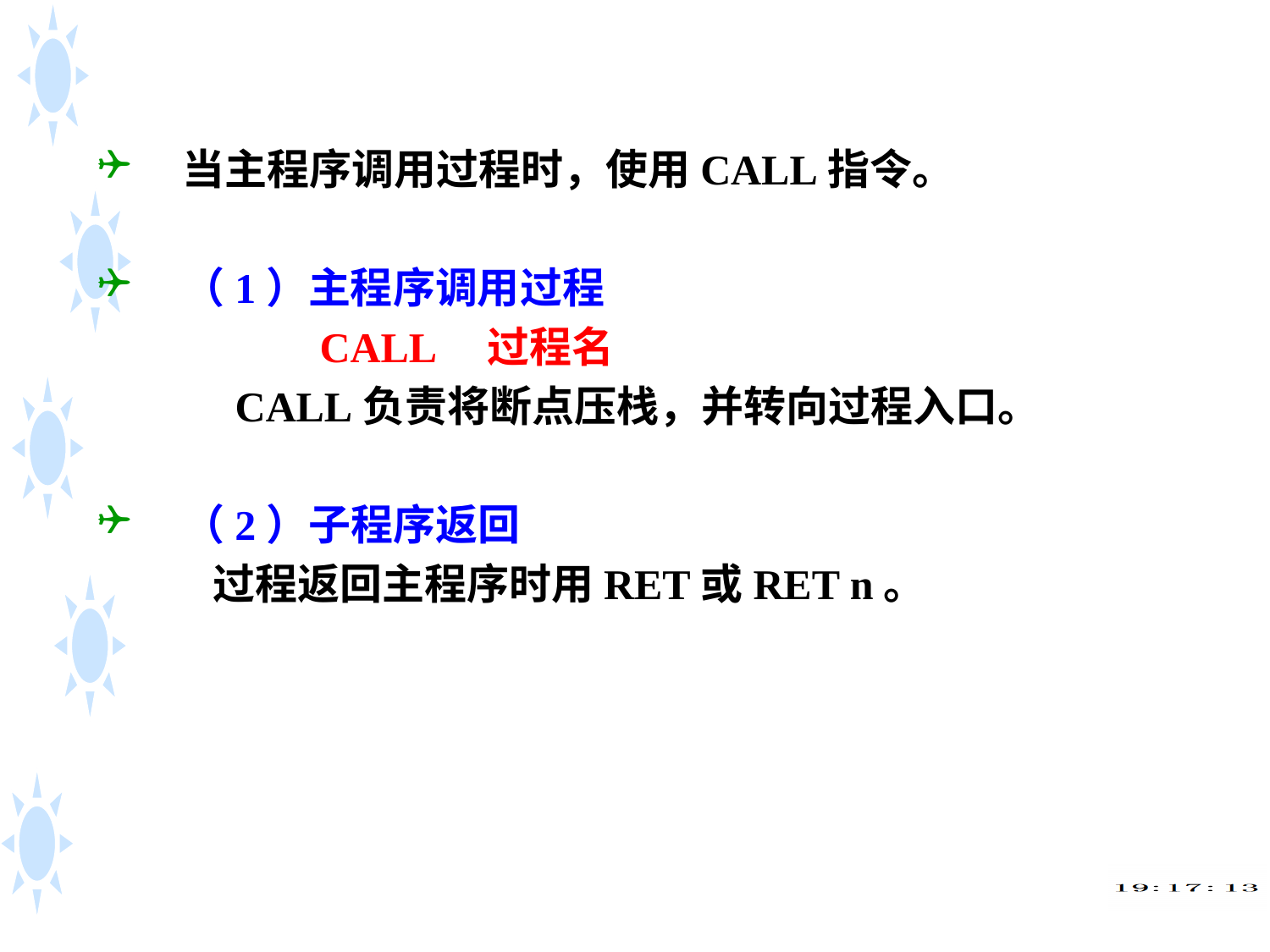

当主程序调用过程时，使用CALL指令。

（1）主程序调用过程
                     CALL    过程名
             CALL负责将断点压栈，并转向过程入口。

（2）子程序返回
           过程返回主程序时用RET或RET n。
74